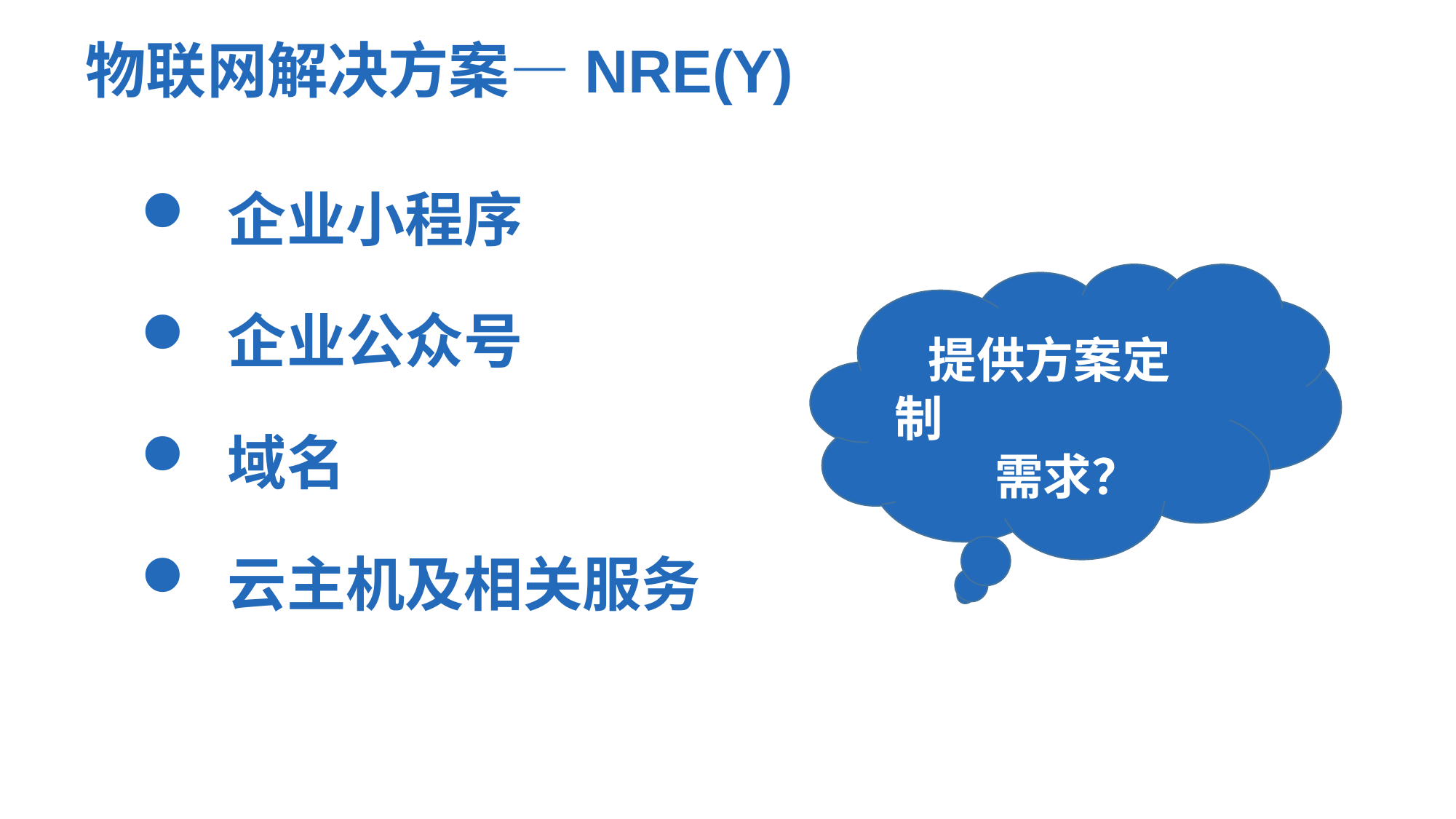

物联网解决方案—NRE(Y)
 企业小程序
 企业公众号
 域名
 云主机及相关服务

  提供方案定制
        需求？